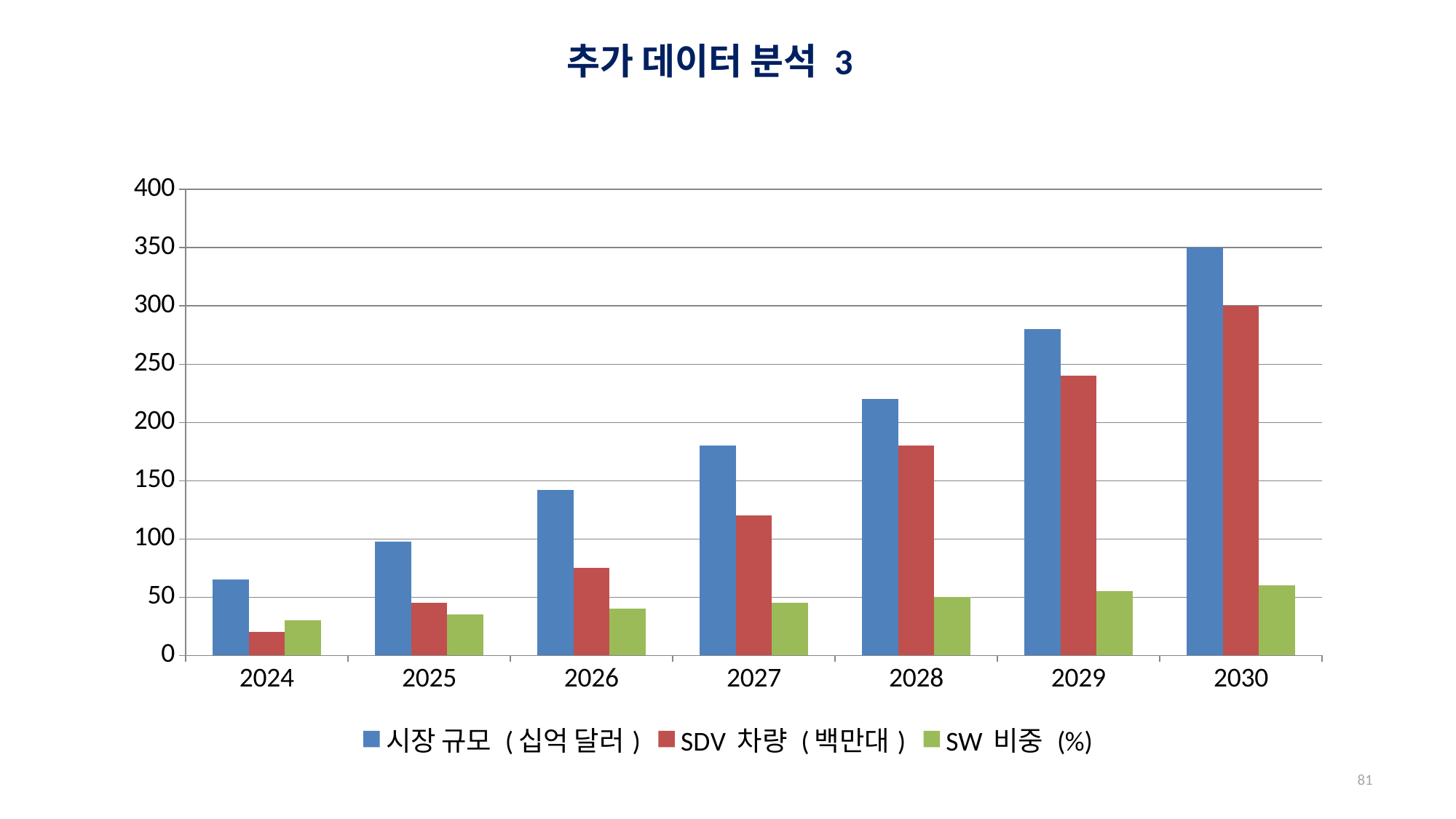

추가 데이터 분석 3
#

### Chart

| Category | 시장 규모 (십억 달러) | SDV 차량 (백만대) | SW 비중 (%) |
|---|---|---|---|
| 2024 | 65.0 | 20.0 | 30.0 |
| 2025 | 98.0 | 45.0 | 35.0 |
| 2026 | 142.0 | 75.0 | 40.0 |
| 2027 | 180.0 | 120.0 | 45.0 |
| 2028 | 220.0 | 180.0 | 50.0 |
| 2029 | 280.0 | 240.0 | 55.0 |
| 2030 | 350.0 | 300.0 | 60.0 |
81